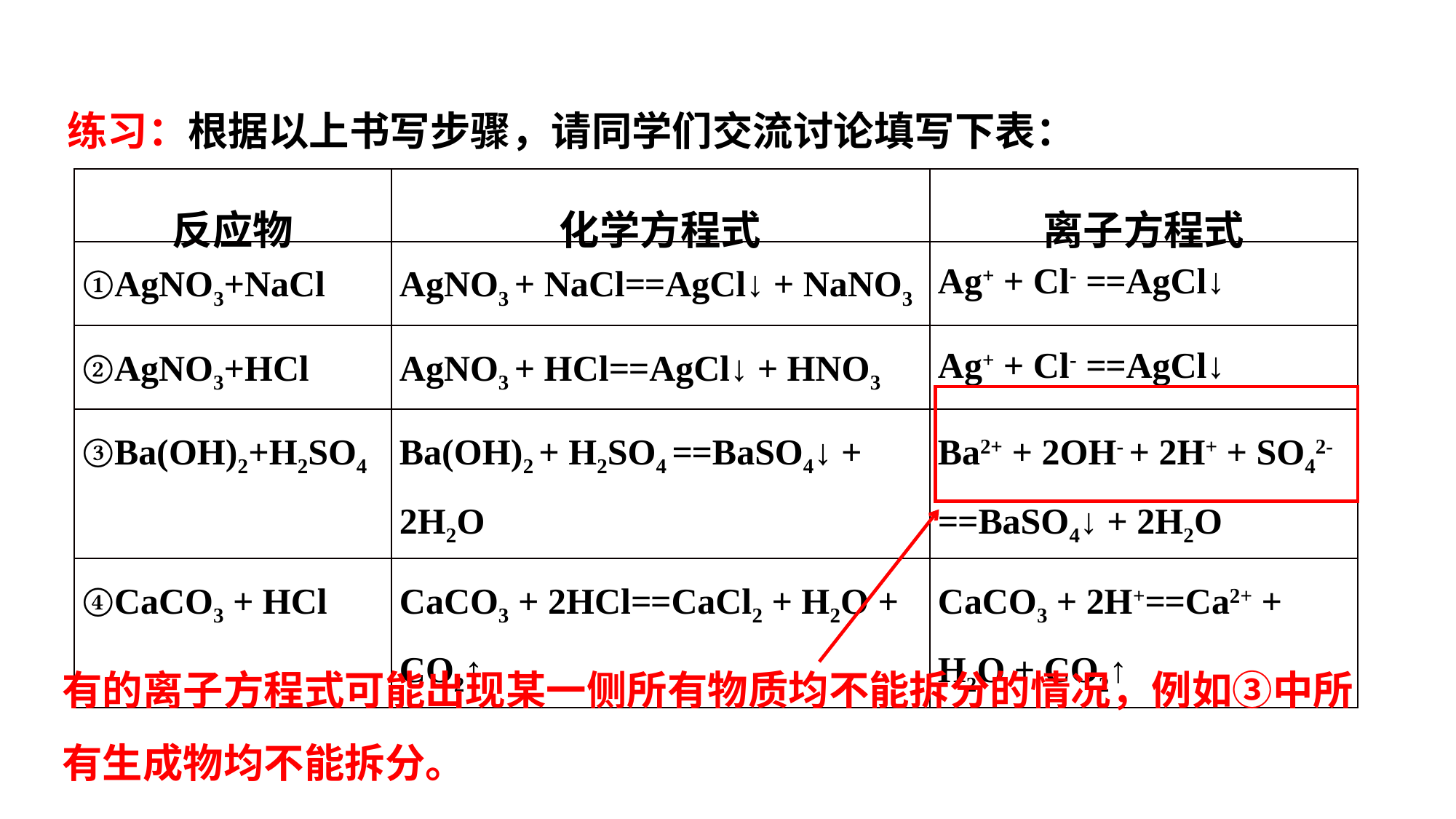

练习：根据以上书写步骤，请同学们交流讨论填写下表：
| 反应物 | 化学方程式 | 离子方程式 |
| --- | --- | --- |
| ①AgNO3+NaCl | AgNO3 + NaCl==AgCl↓ + NaNO3 | Ag+ + Cl- ==AgCl↓ |
| ②AgNO3+HCl | AgNO3 + HCl==AgCl↓ + HNO3 | Ag+ + Cl- ==AgCl↓ |
| ③Ba(OH)2+H2SO4 | Ba(OH)2 + H2SO4 ==BaSO4↓ + 2H2O | Ba2+ + 2OH- + 2H+ + SO42- ==BaSO4↓ + 2H2O |
| ④CaCO3 + HCl | CaCO3 + 2HCl==CaCl2 + H2O + CO2↑ | CaCO3 + 2H+==Ca2+ + H2O + CO2↑ |

有的离子方程式可能出现某一侧所有物质均不能拆分的情况，例如③中所有生成物均不能拆分。